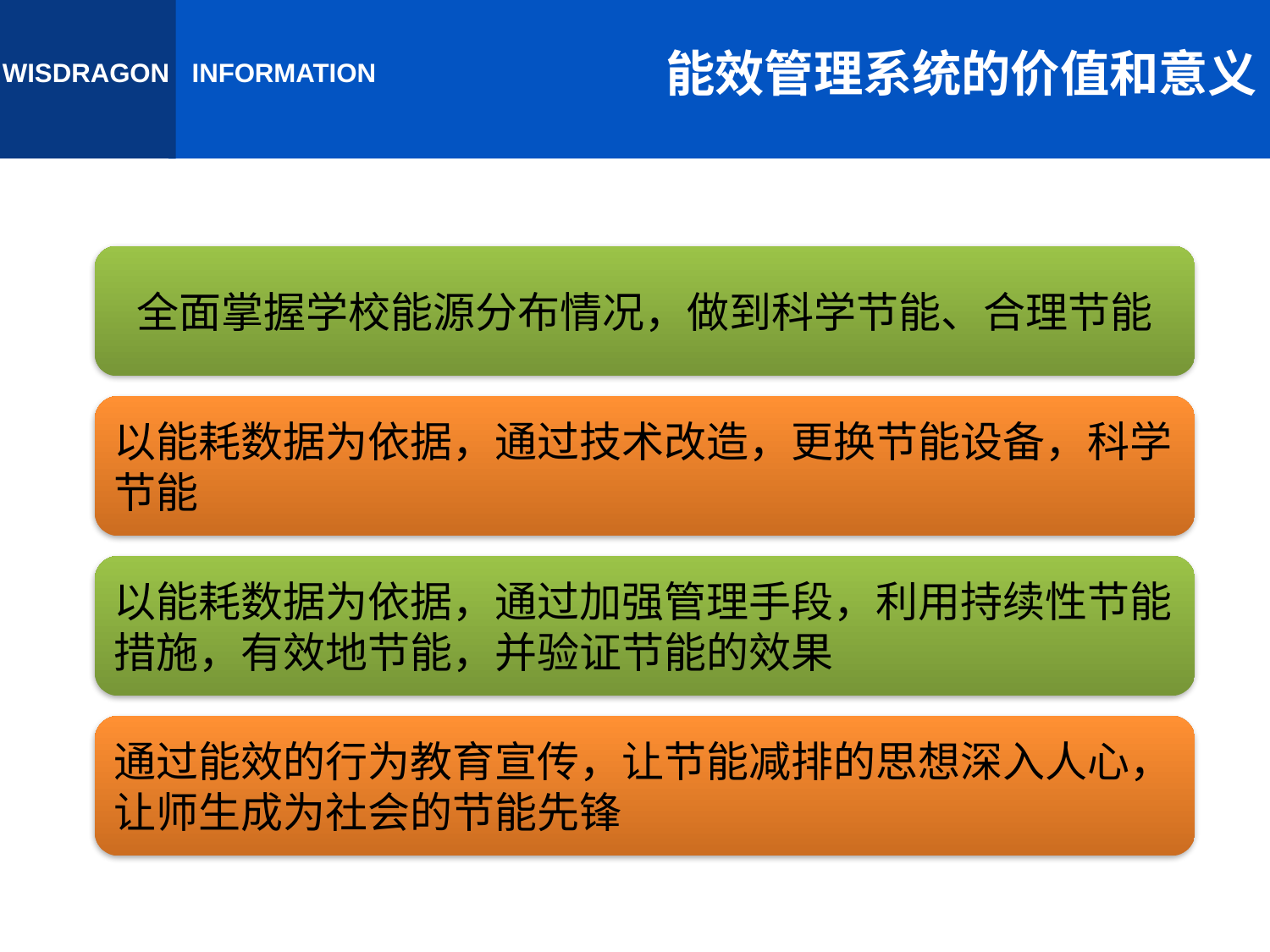

能效管理系统的价值和意义
全面掌握学校能源分布情况，做到科学节能、合理节能
以能耗数据为依据，通过技术改造，更换节能设备，科学节能
以能耗数据为依据，通过加强管理手段，利用持续性节能措施，有效地节能，并验证节能的效果
通过能效的行为教育宣传，让节能减排的思想深入人心，让师生成为社会的节能先锋